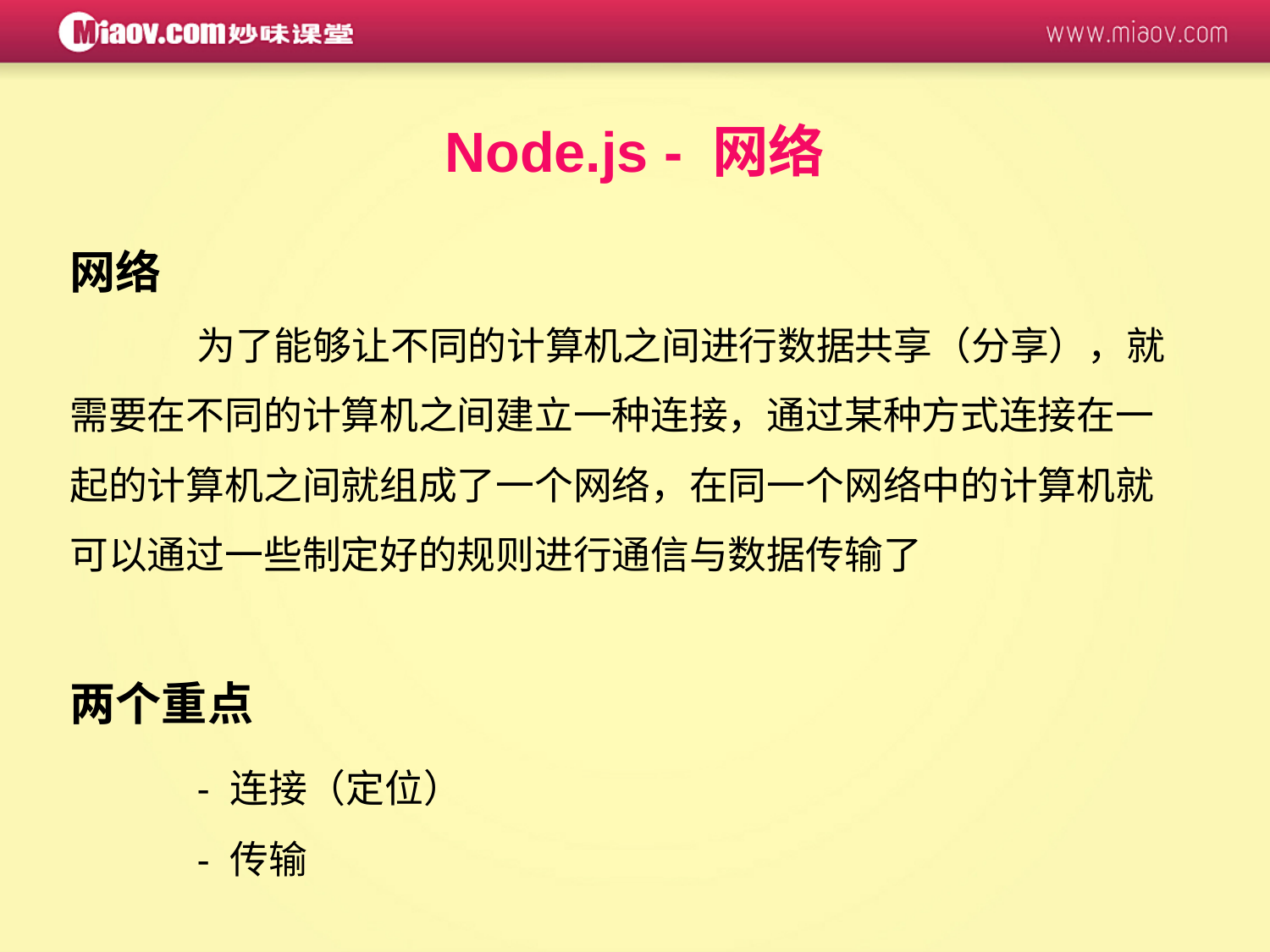

Node.js - 网络
网络
	为了能够让不同的计算机之间进行数据共享（分享），就需要在不同的计算机之间建立一种连接，通过某种方式连接在一起的计算机之间就组成了一个网络，在同一个网络中的计算机就可以通过一些制定好的规则进行通信与数据传输了

两个重点
	- 连接（定位）
	- 传输